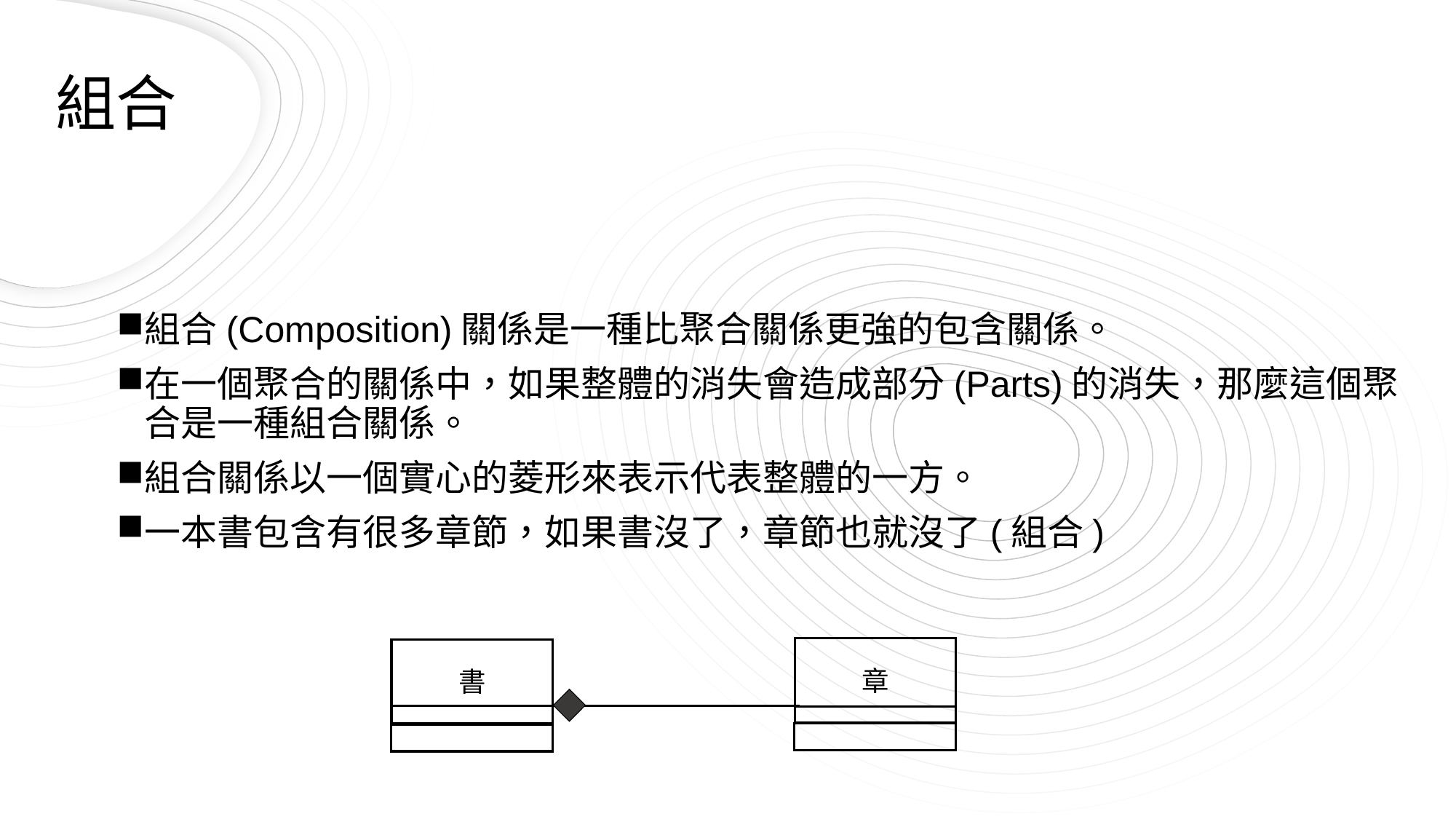

組合
組合(Composition)關係是一種比聚合關係更強的包含關係。
在一個聚合的關係中，如果整體的消失會造成部分(Parts)的消失，那麼這個聚合是一種組合關係。
組合關係以一個實心的菱形來表示代表整體的一方。
一本書包含有很多章節，如果書沒了，章節也就沒了(組合)
章

書